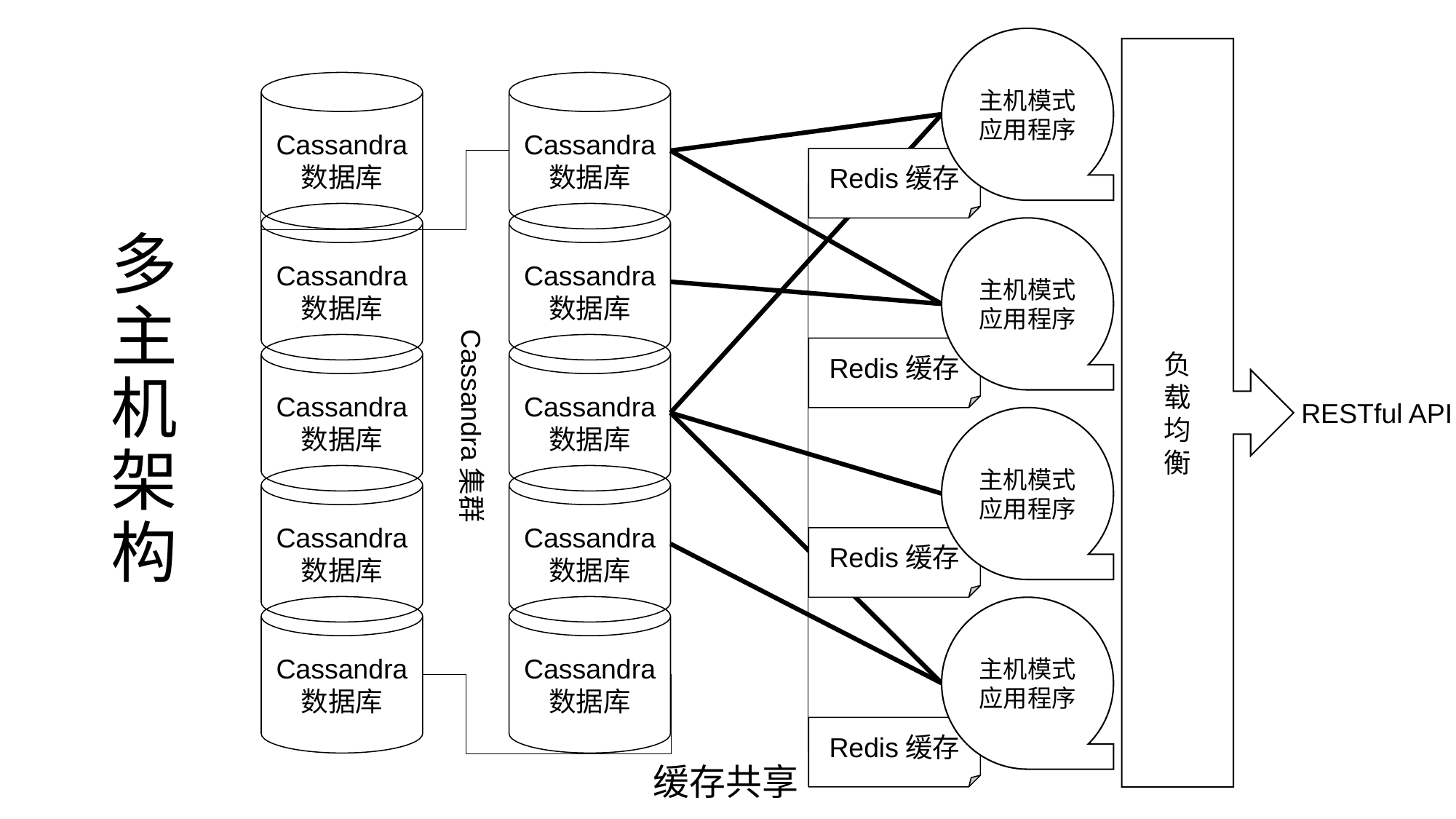

主机模式
应用程序
Redis缓存
负
载
均
衡
# 多主机架构
Cassandra
数据库
Cassandra
数据库
Cassandra
数据库
Cassandra
数据库
Cassandra集群
Cassandra
数据库
Cassandra
数据库
Cassandra
数据库
Cassandra
数据库
Cassandra
数据库
Cassandra
数据库
主机模式
应用程序
Redis缓存
RESTful API
主机模式
应用程序
Redis缓存
主机模式
应用程序
Redis缓存
缓存共享